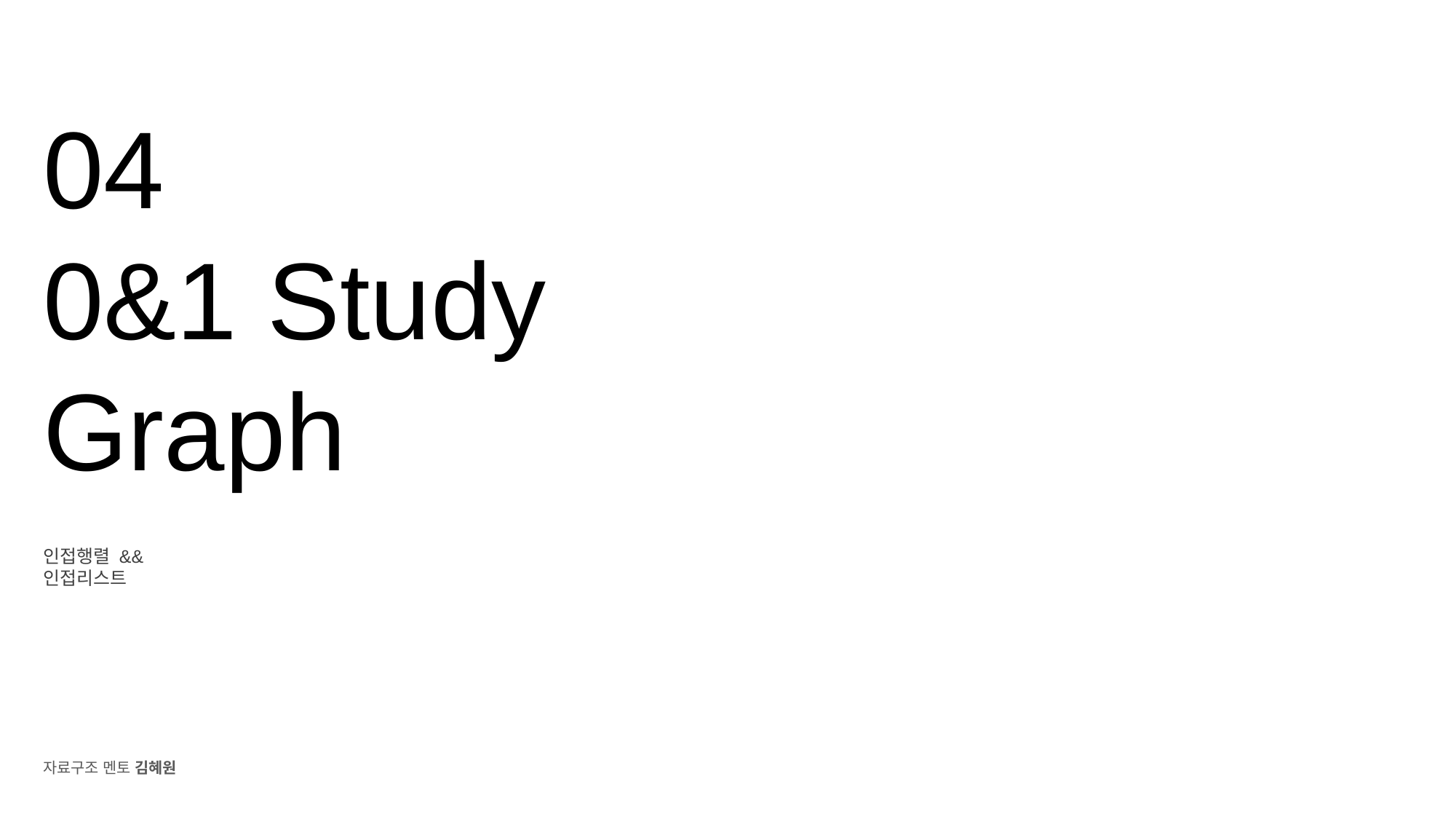

# 04 0&1 Study Graph
인접행렬 && 인접리스트